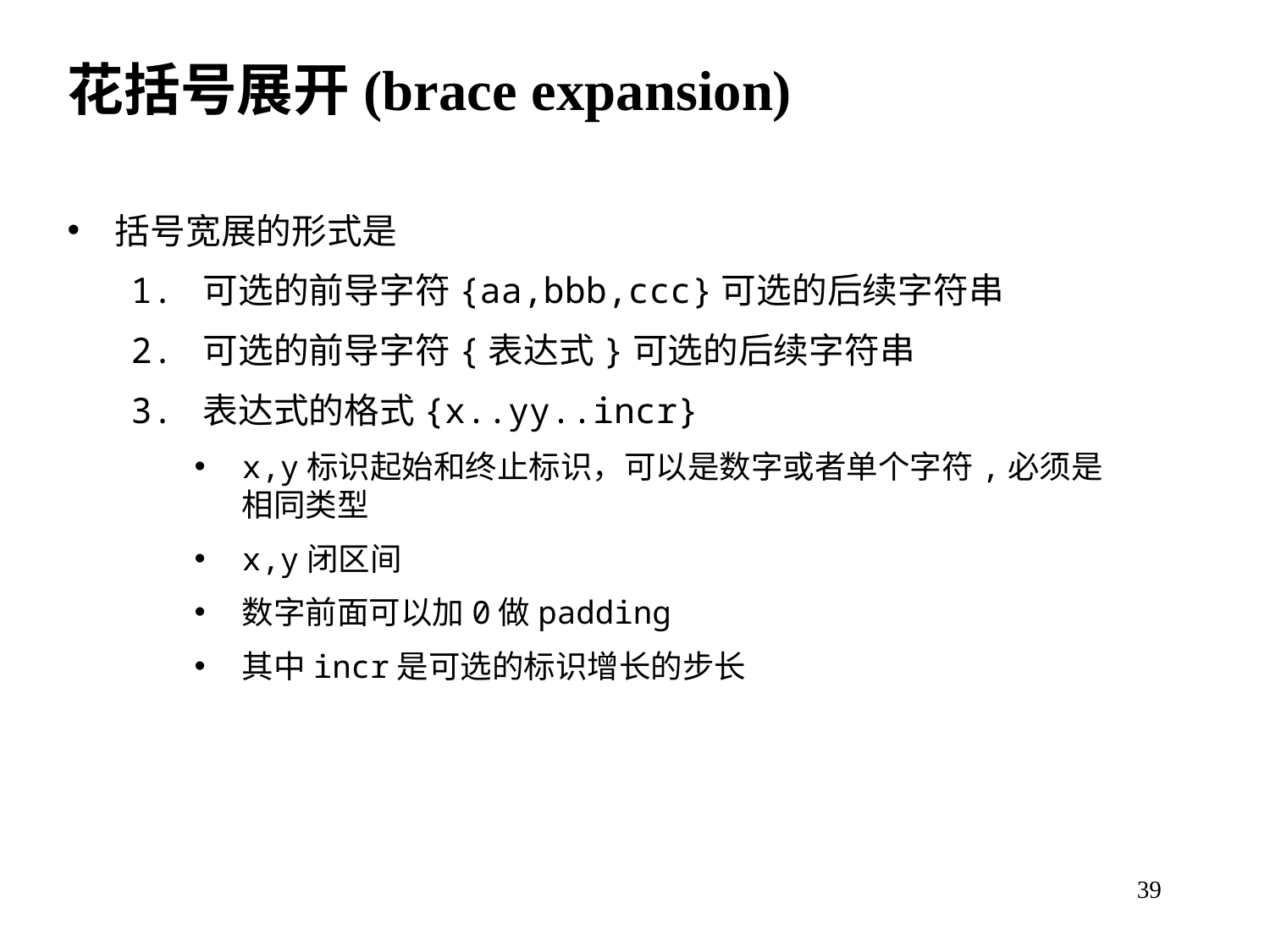

花括号展开(brace expansion)
括号宽展的形式是
1. 可选的前导字符{aa,bbb,ccc}可选的后续字符串
2. 可选的前导字符{表达式}可选的后续字符串
3. 表达式的格式{x..yy..incr}
x,y标识起始和终止标识，可以是数字或者单个字符,必须是相同类型
x,y闭区间
数字前面可以加0做padding
其中incr是可选的标识增长的步长
39